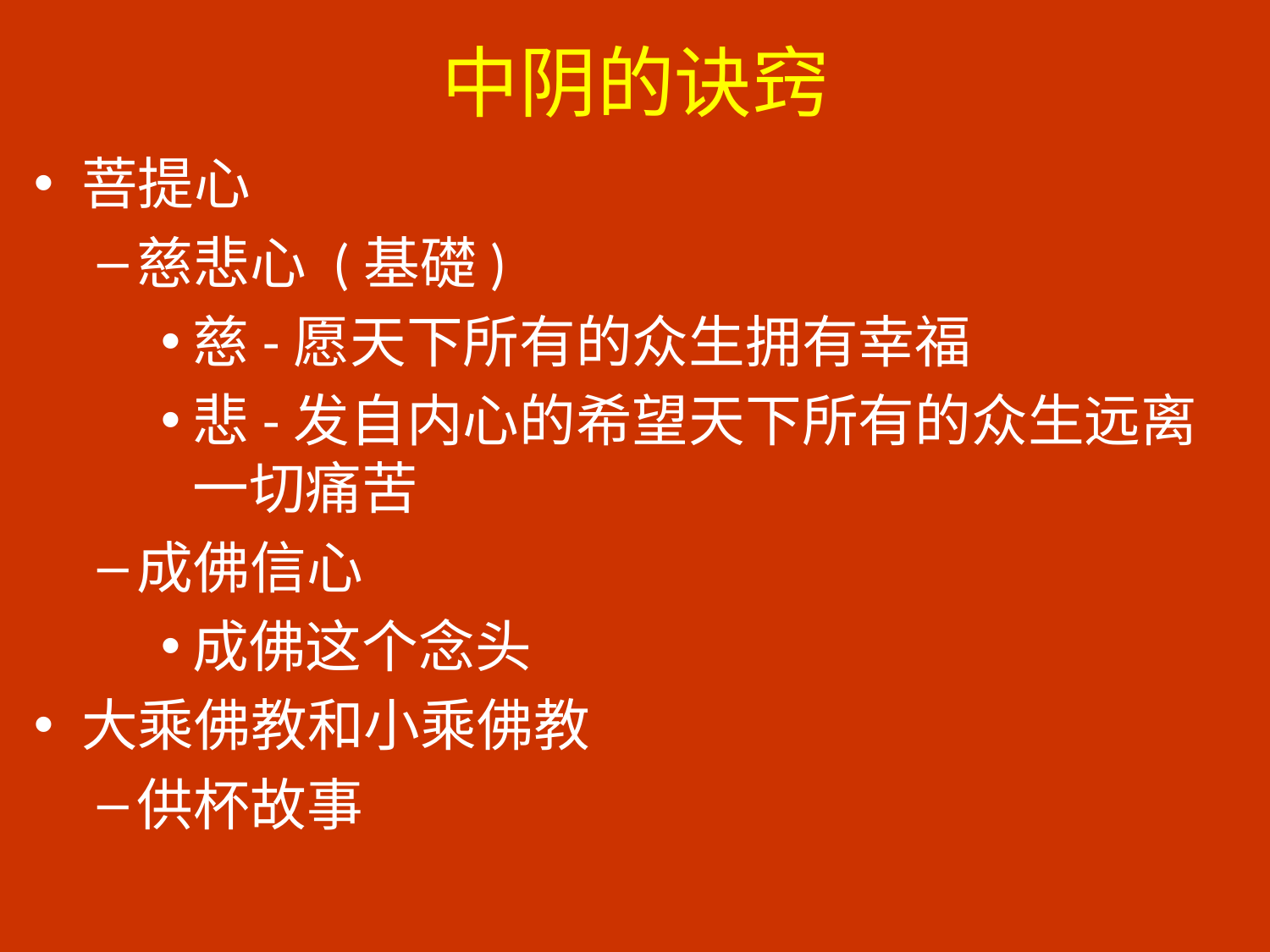

# 中阴的诀窍
菩提心
慈悲心 (基礎)
慈-愿天下所有的众生拥有幸福
悲-发自内心的希望天下所有的众生远离一切痛苦
成佛信心
成佛这个念头
大乘佛教和小乘佛教
供杯故事